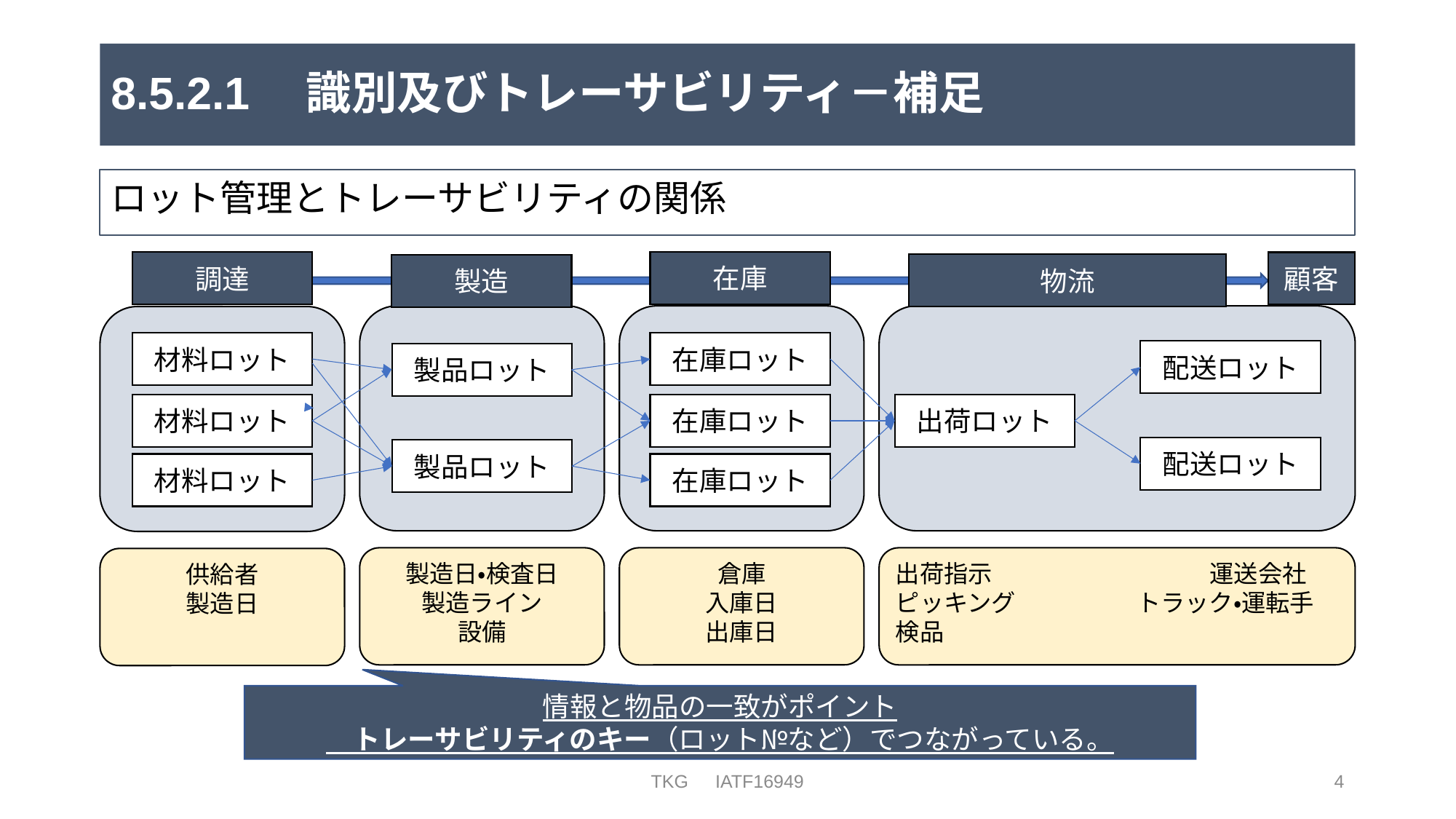

# 8.5.2.1　識別及びトレーサビリティ－補足
ロット管理とトレーサビリティの関係
在庫
調達
顧客
物流
製造

材料ロット
在庫ロット
配送ロット
製品ロット
材料ロット
在庫ロット
出荷ロット
配送ロット
製品ロット
材料ロット
在庫ロット
製造日・検査日
製造ライン
設備
倉庫
入庫日
出庫日
出荷指示　　　　　　　　　運送会社
ピッキング　　　　　トラック・運転手
検品
供給者
製造日
情報と物品の一致がポイント
　トレーサビリティのキー（ロット№など）でつながっている。
TKG　IATF16949
4